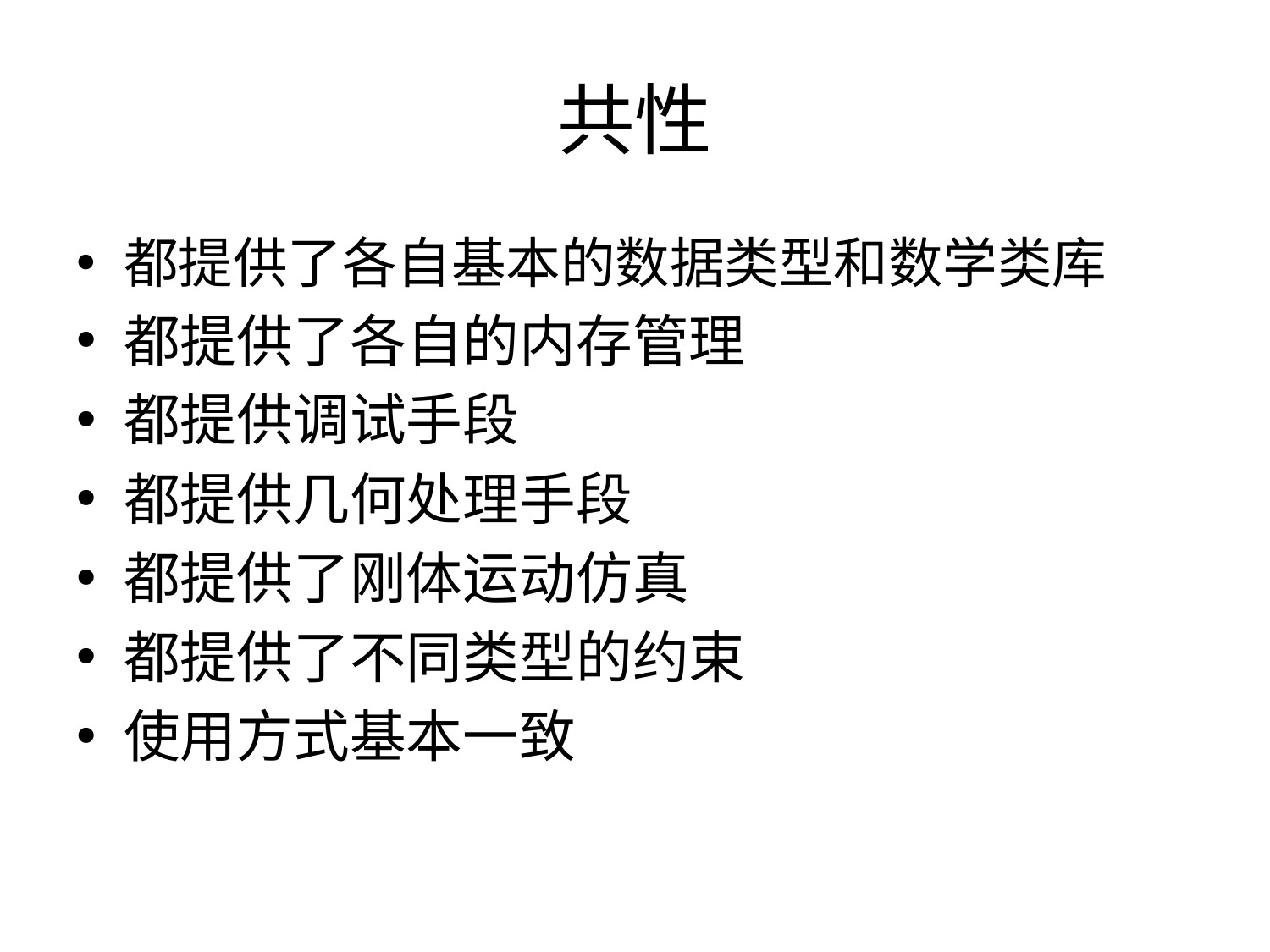

# 共性
都提供了各自基本的数据类型和数学类库
都提供了各自的内存管理
都提供调试手段
都提供几何处理手段
都提供了刚体运动仿真
都提供了不同类型的约束
使用方式基本一致